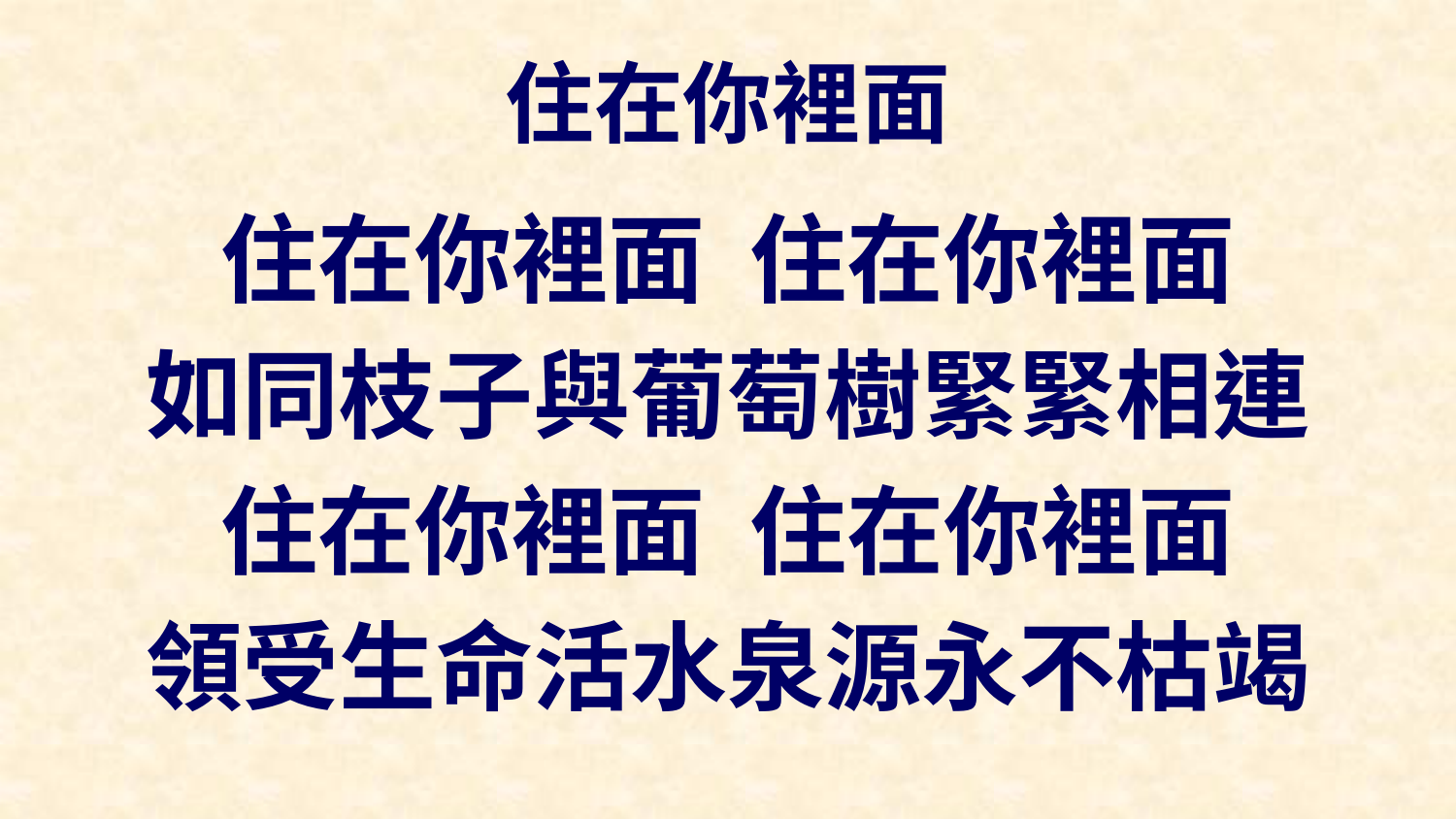

# 住在你裡面
住在你裡面  住在你裡面
如同枝子與葡萄樹緊緊相連
住在你裡面  住在你裡面
領受生命活水泉源永不枯竭